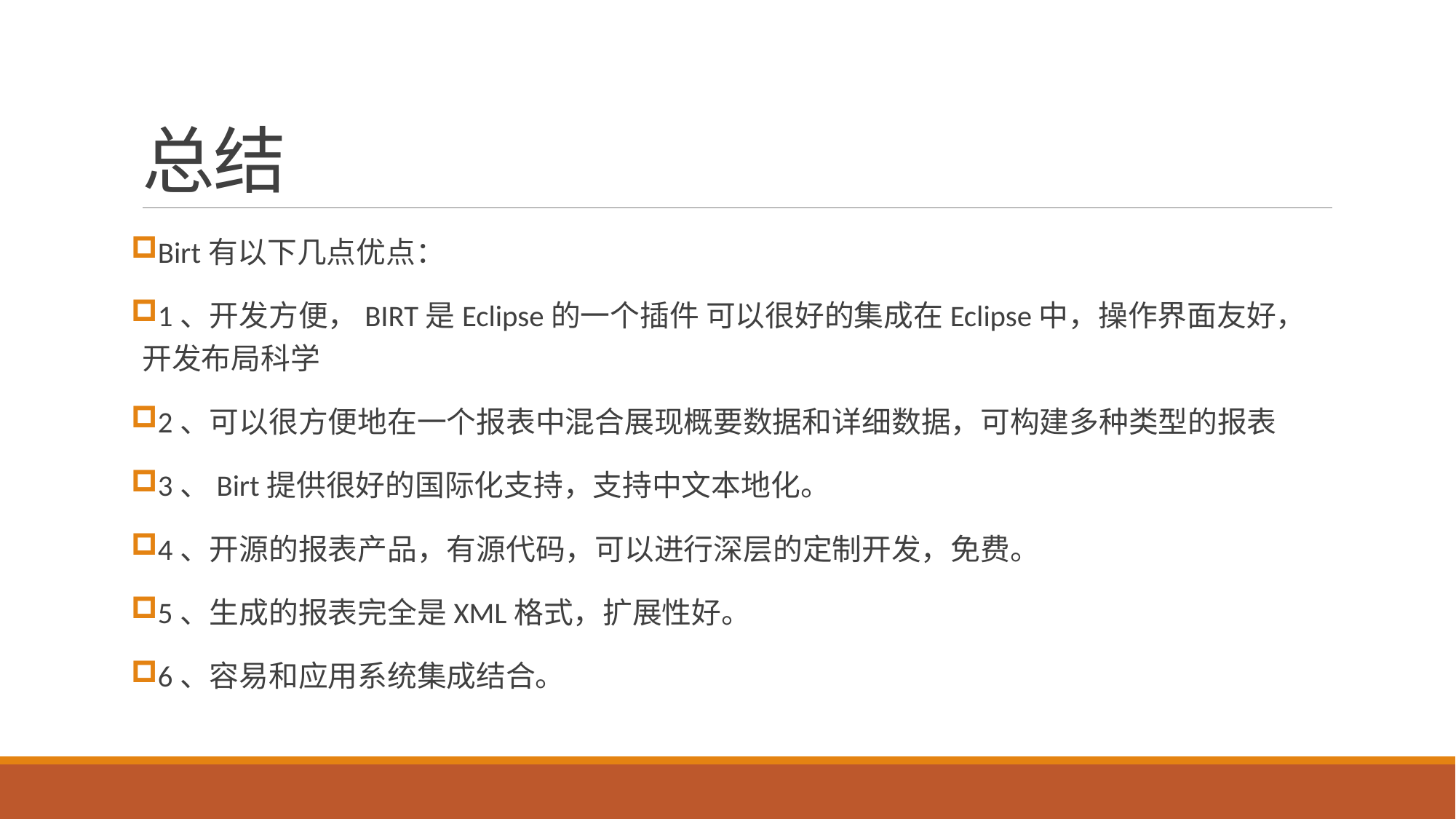

# 总结
Birt有以下几点优点：
1、开发方便，BIRT是Eclipse的一个插件 可以很好的集成在Eclipse中，操作界面友好，开发布局科学
2、可以很方便地在一个报表中混合展现概要数据和详细数据，可构建多种类型的报表
3、Birt提供很好的国际化支持，支持中文本地化。
4、开源的报表产品，有源代码，可以进行深层的定制开发，免费。
5、生成的报表完全是XML格式，扩展性好。
6、容易和应用系统集成结合。